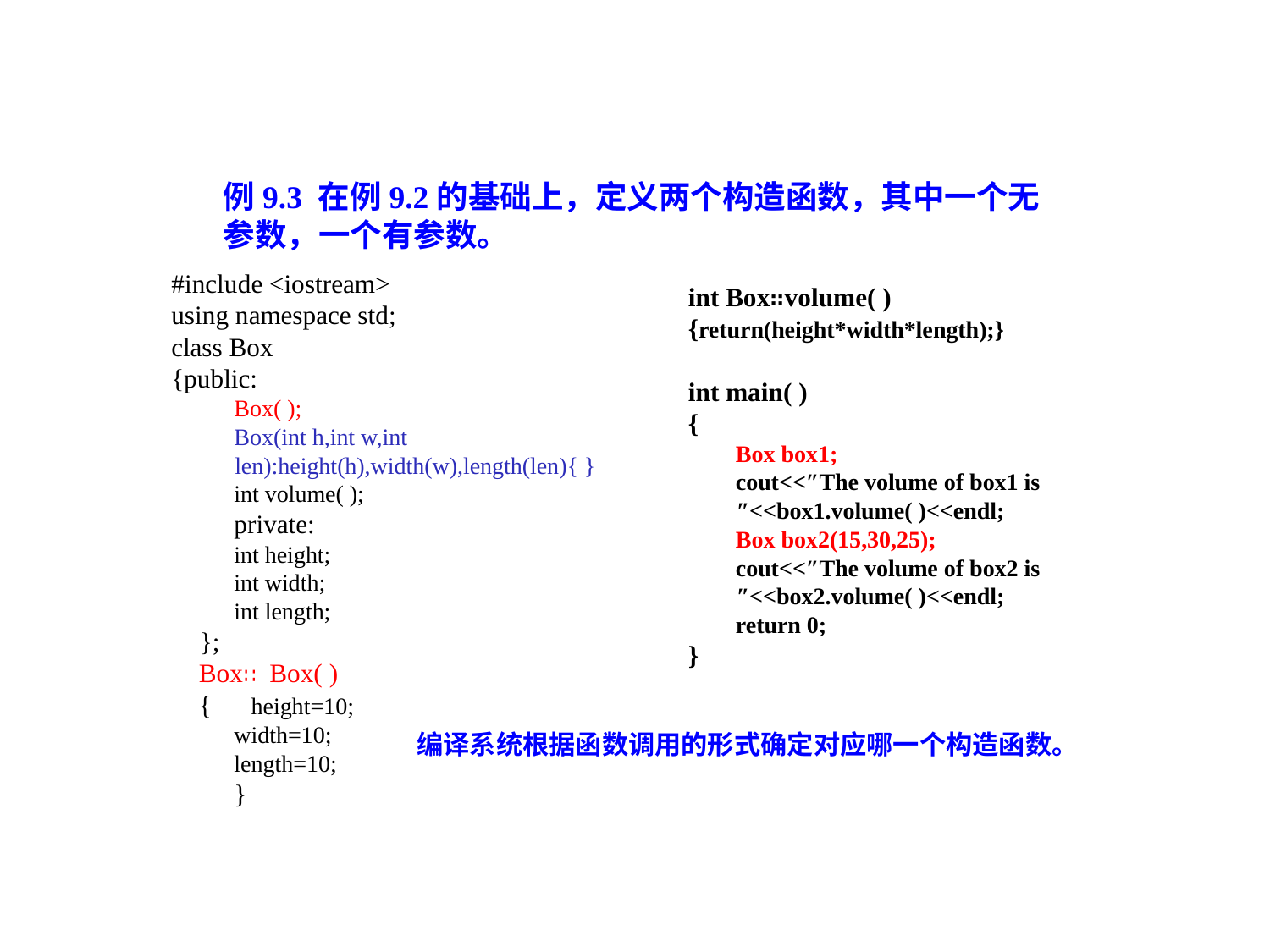

例9.3 在例9.2的基础上，定义两个构造函数，其中一个无参数，一个有参数。
#include <iostream>
using namespace std;
class Box
{public:
Box( );
Box(int h,int w,int len):height(h),width(w),length(len){ }
int volume( );
private:
int height;
int width;
int length;
};
Box∷Box( )
{      height=10;
width=10;
length=10;
}

int Box∷volume( )
{return(height*width*length);}

int main( )
{
Box box1;
cout<<″The volume of box1 is ″<<box1.volume( )<<endl;
Box box2(15,30,25);
cout<<″The volume of box2 is ″<<box2.volume( )<<endl;
return 0;
}
编译系统根据函数调用的形式确定对应哪一个构造函数。